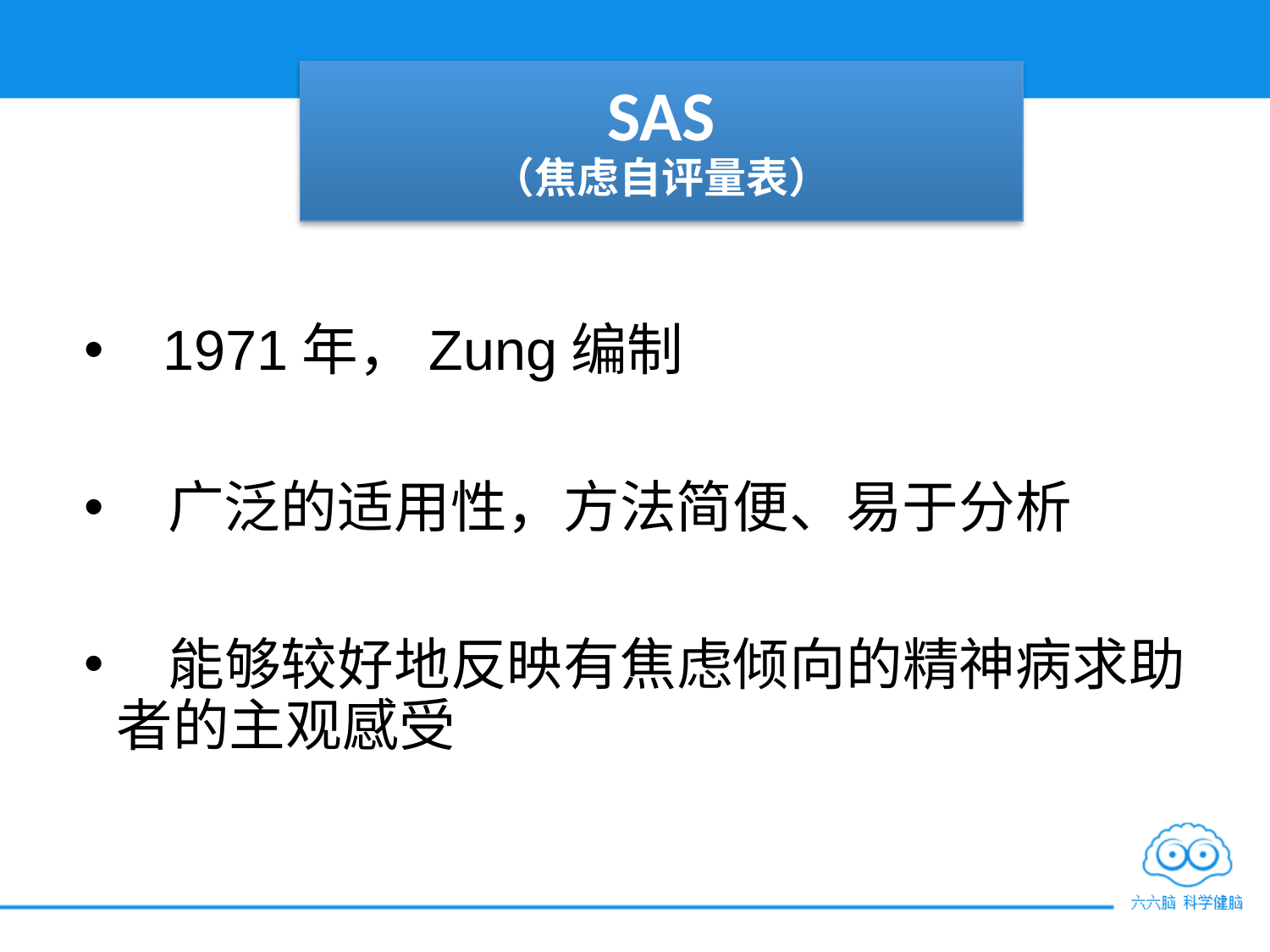

# SAS （焦虑自评量表）
   1971年，Zung编制

   广泛的适用性，方法简便、易于分析

   能够较好地反映有焦虑倾向的精神病求助者的主观感受